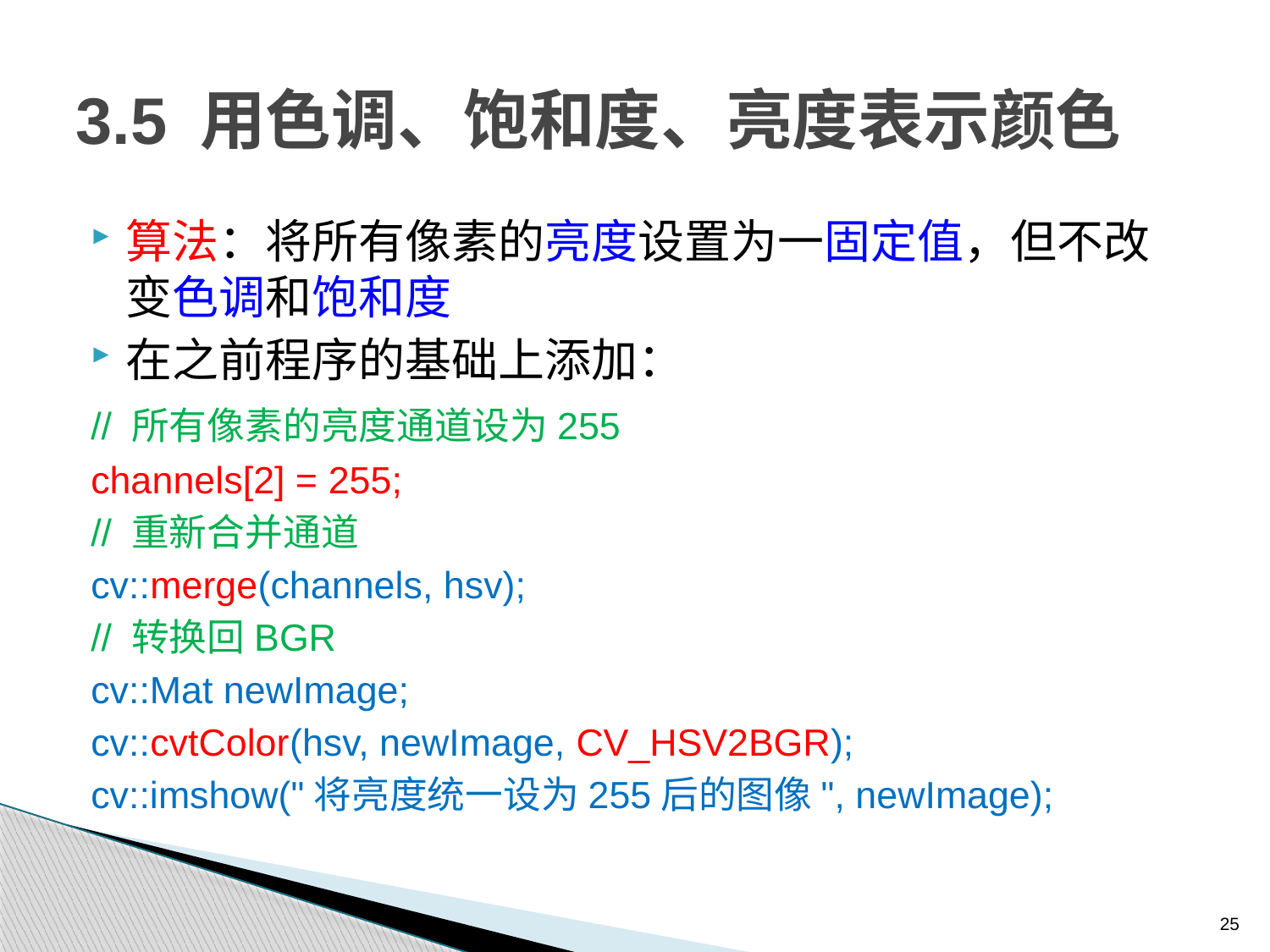

# 3.5 用色调、饱和度、亮度表示颜色
算法：将所有像素的亮度设置为一固定值，但不改变色调和饱和度
在之前程序的基础上添加：
	// 所有像素的亮度通道设为255
	channels[2] = 255;
	// 重新合并通道
	cv::merge(channels, hsv);
	// 转换回BGR
	cv::Mat newImage;
	cv::cvtColor(hsv, newImage, CV_HSV2BGR);
	cv::imshow("将亮度统一设为255后的图像", newImage);
25